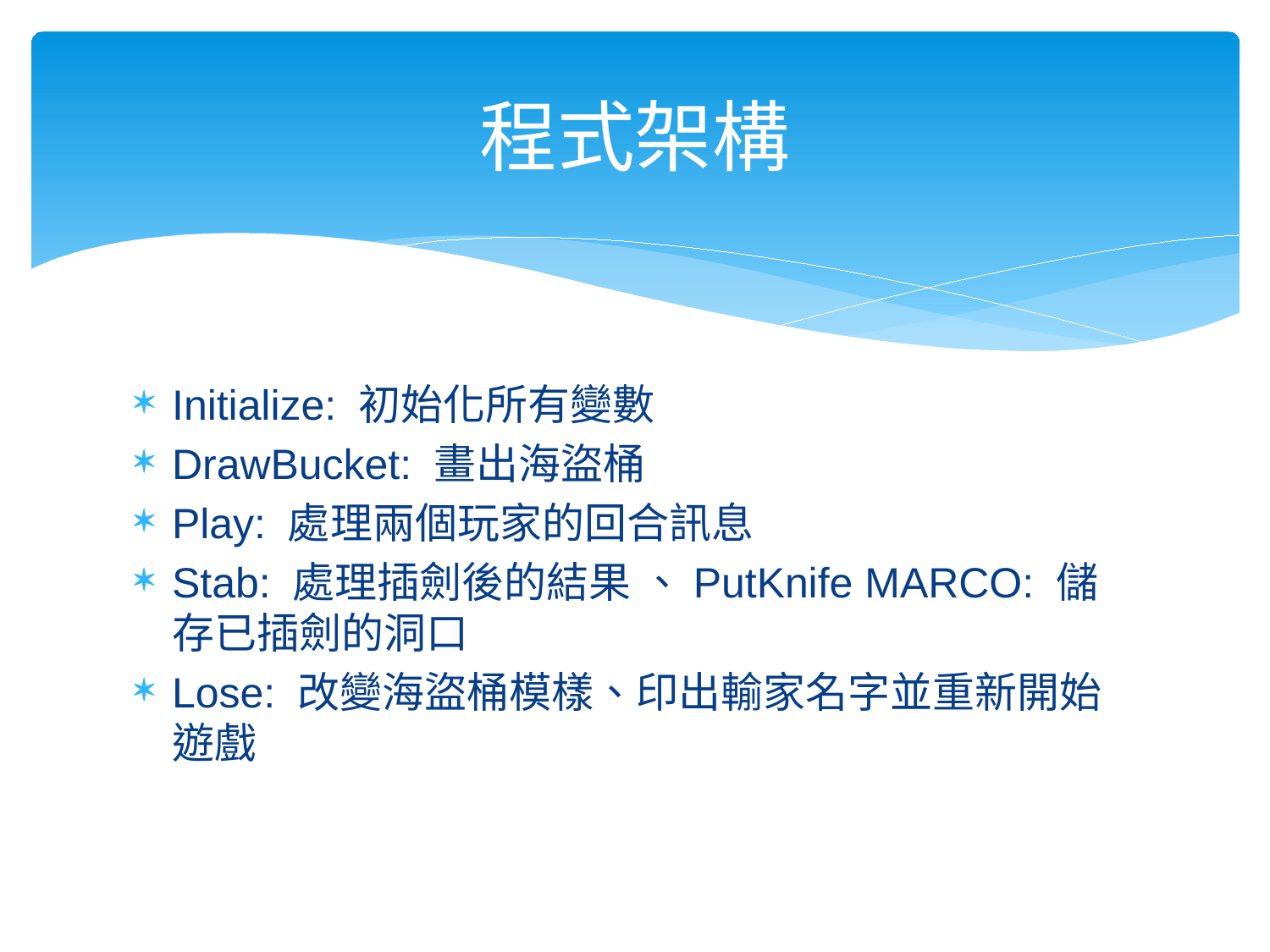

# 程式架構
Initialize: 初始化所有變數
DrawBucket: 畫出海盜桶
Play: 處理兩個玩家的回合訊息
Stab: 處理插劍後的結果 、PutKnife MARCO: 儲存已插劍的洞口
Lose: 改變海盜桶模樣、印出輸家名字並重新開始遊戲